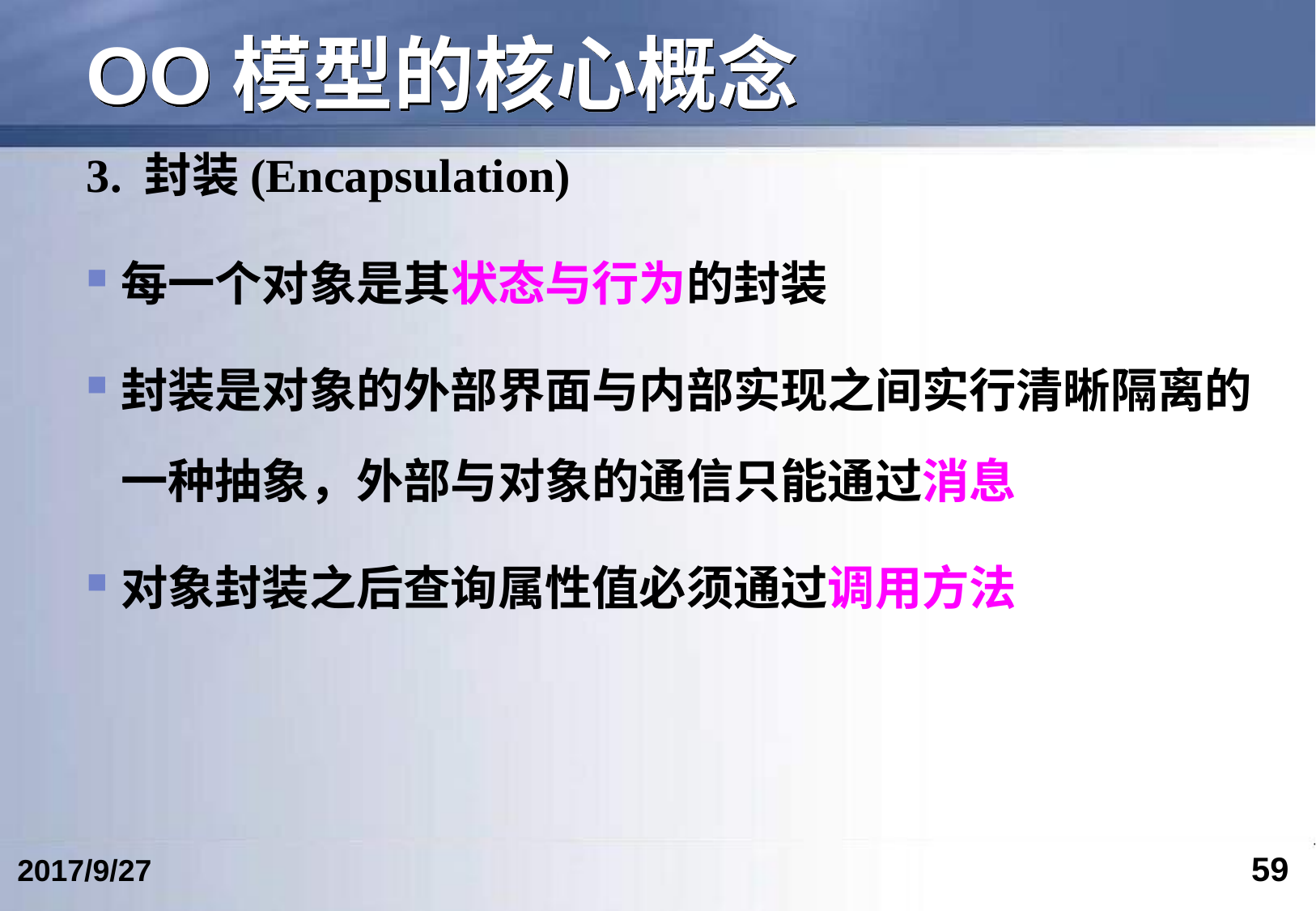

# OO模型的核心概念
3. 封装(Encapsulation)
每一个对象是其状态与行为的封装
封装是对象的外部界面与内部实现之间实行清晰隔离的一种抽象，外部与对象的通信只能通过消息
对象封装之后查询属性值必须通过调用方法

59
2017/9/27